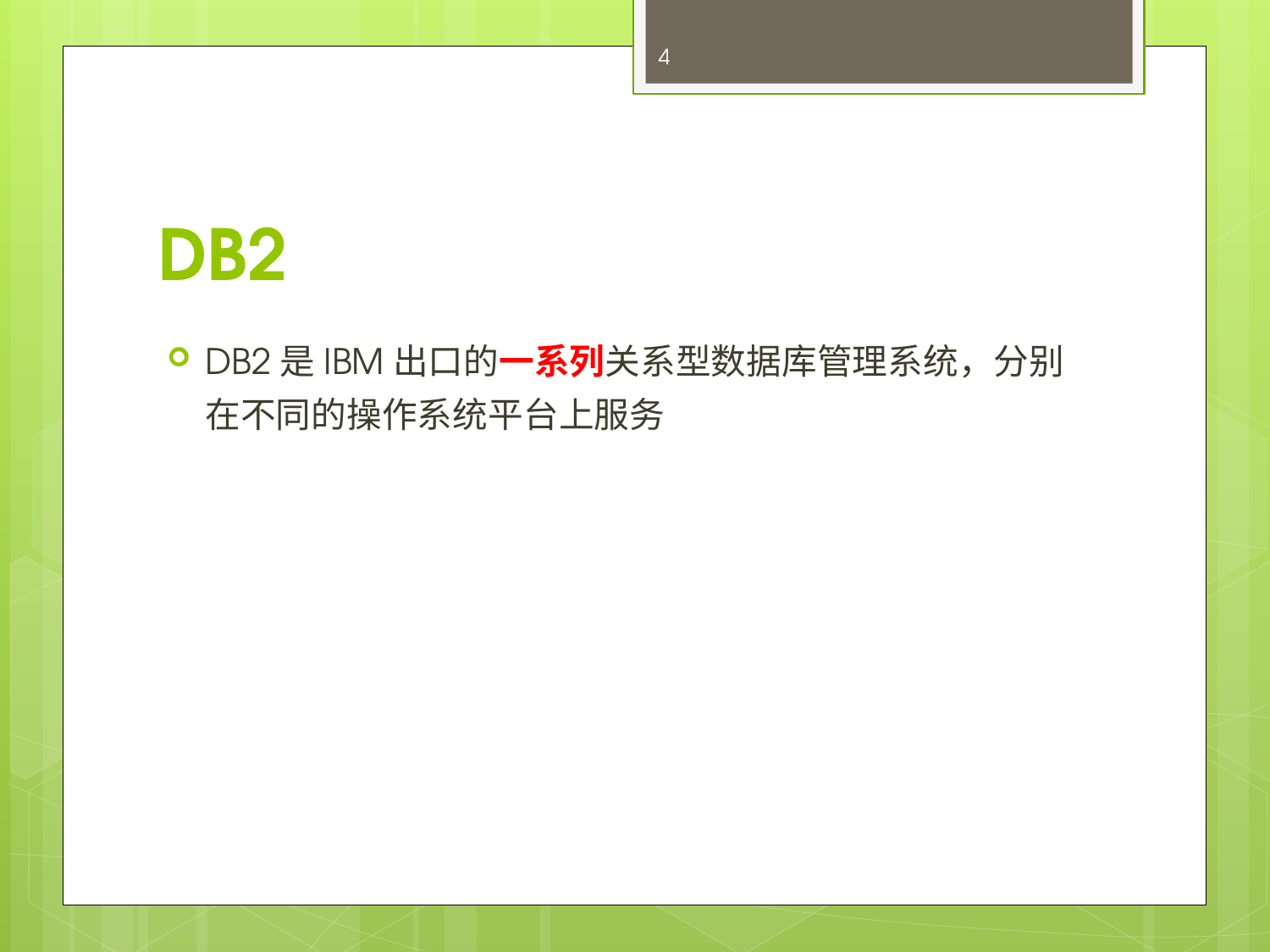

4
# DB2
DB2是IBM出口的一系列关系型数据库管理系统，分别在不同的操作系统平台上服务